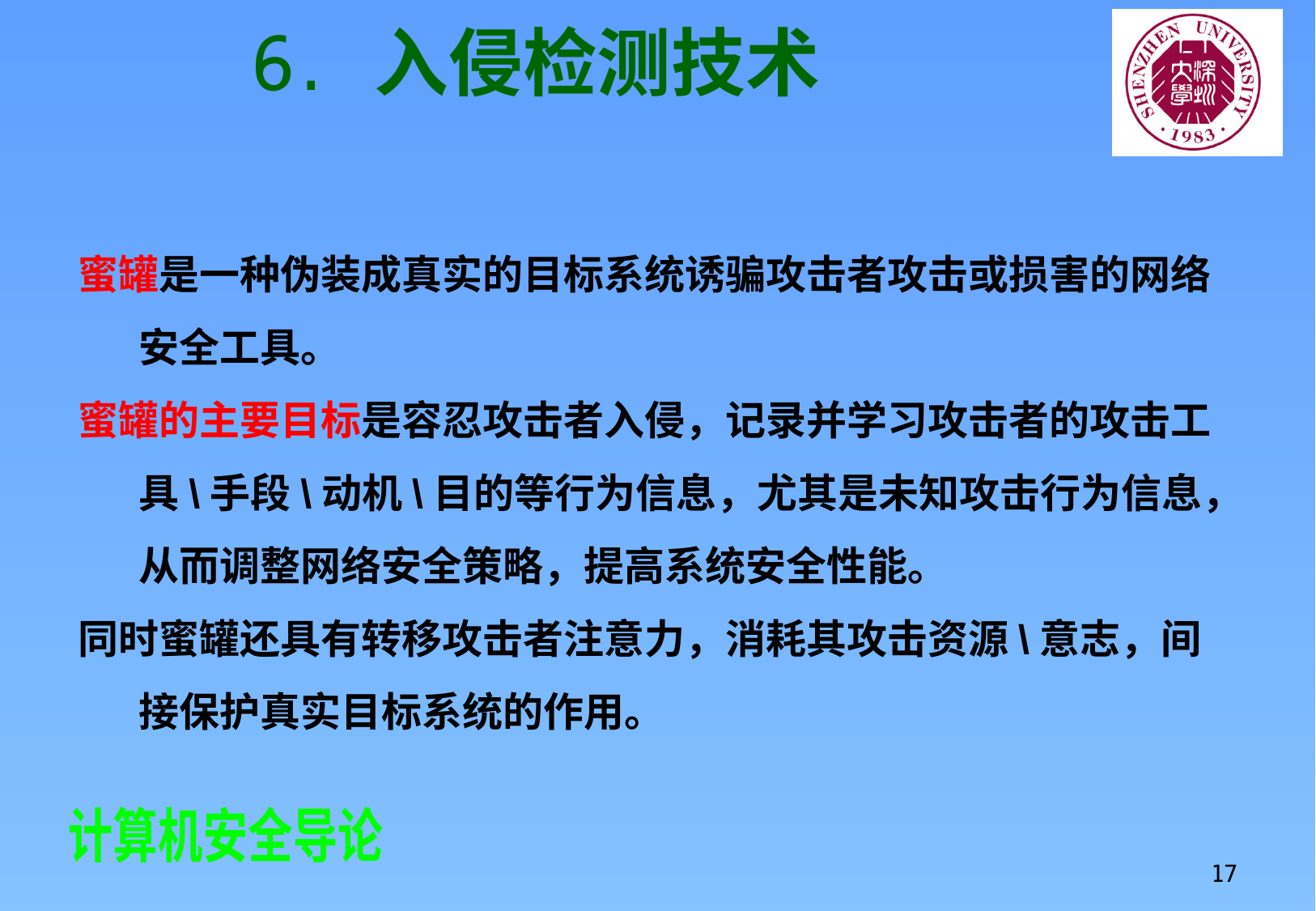

# 6.	入侵检测技术
蜜罐是一种伪装成真实的目标系统诱骗攻击者攻击或损害的网络安全工具。
蜜罐的主要目标是容忍攻击者入侵，记录并学习攻击者的攻击工具\手段\动机\目的等行为信息，尤其是未知攻击行为信息，从而调整网络安全策略，提高系统安全性能。
同时蜜罐还具有转移攻击者注意力，消耗其攻击资源\意志，间接保护真实目标系统的作用。
17